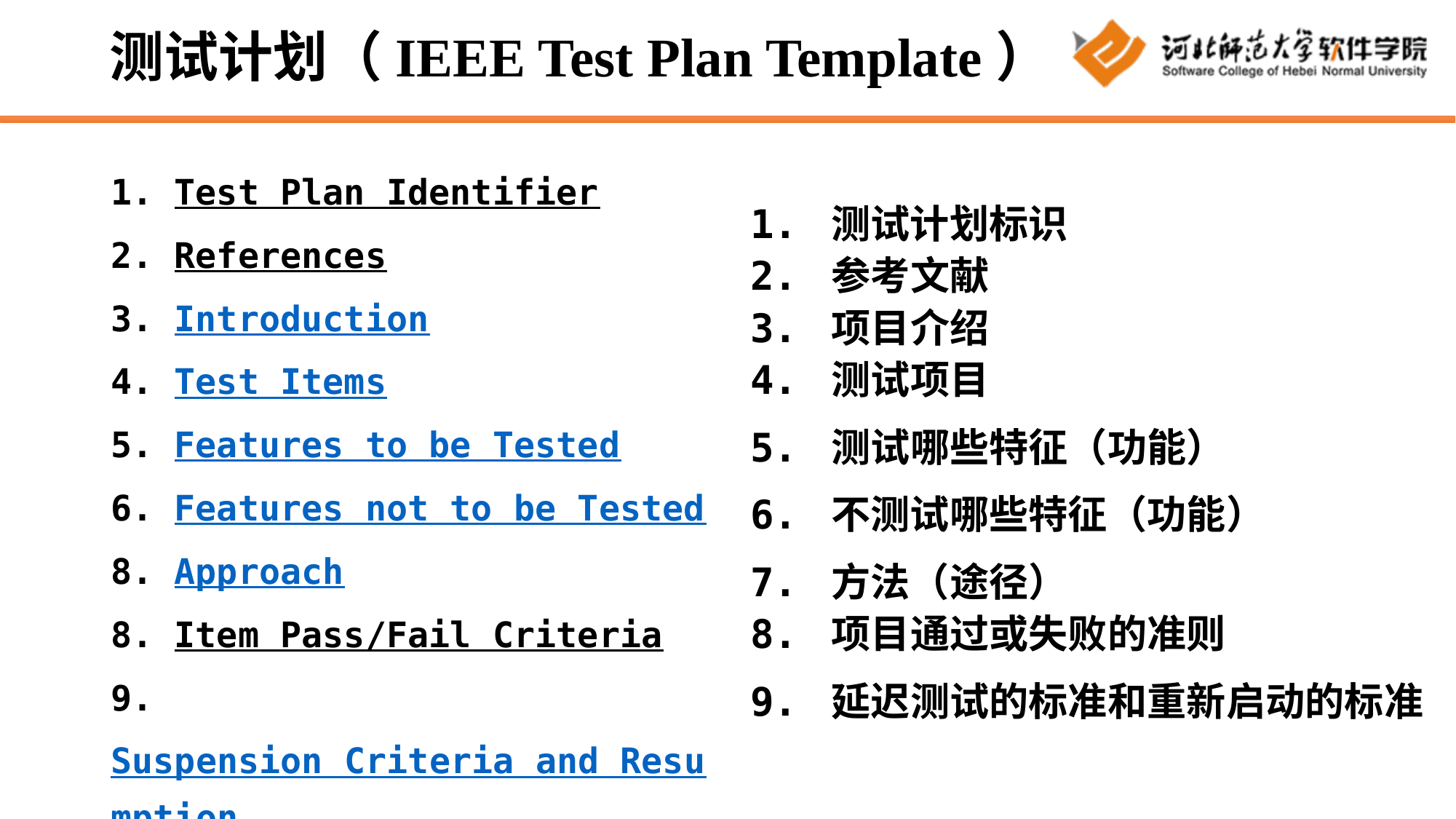

# 测试计划（IEEE Test Plan Template）
1. Test Plan Identifier
2. References
3. Introduction
4. Test Items
5. Features to be Tested
6. Features not to be Tested
8. Approach
8. Item Pass/Fail Criteria
9. Suspension Criteria and Resumption Requirements
1. 测试计划标识
2. 参考文献
3. 项目介绍
4. 测试项目
5. 测试哪些特征（功能）
6. 不测试哪些特征（功能）
7. 方法（途径）
8. 项目通过或失败的准则
9. 延迟测试的标准和重新启动的标准